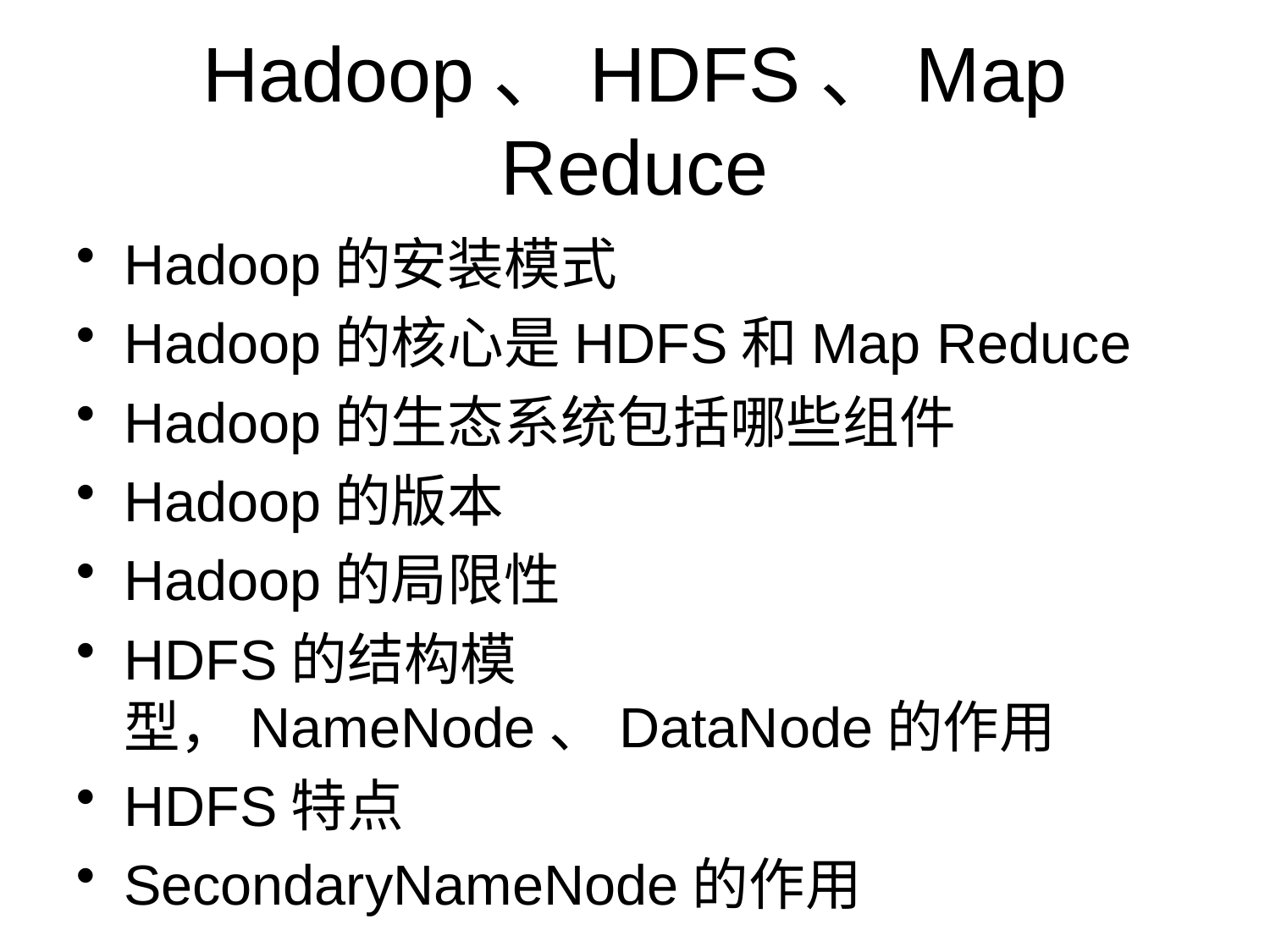

# Hadoop、HDFS、Map Reduce
Hadoop的安装模式
Hadoop的核心是HDFS和Map Reduce
Hadoop的生态系统包括哪些组件
Hadoop的版本
Hadoop的局限性
HDFS的结构模型，NameNode、DataNode的作用
HDFS特点
SecondaryNameNode的作用